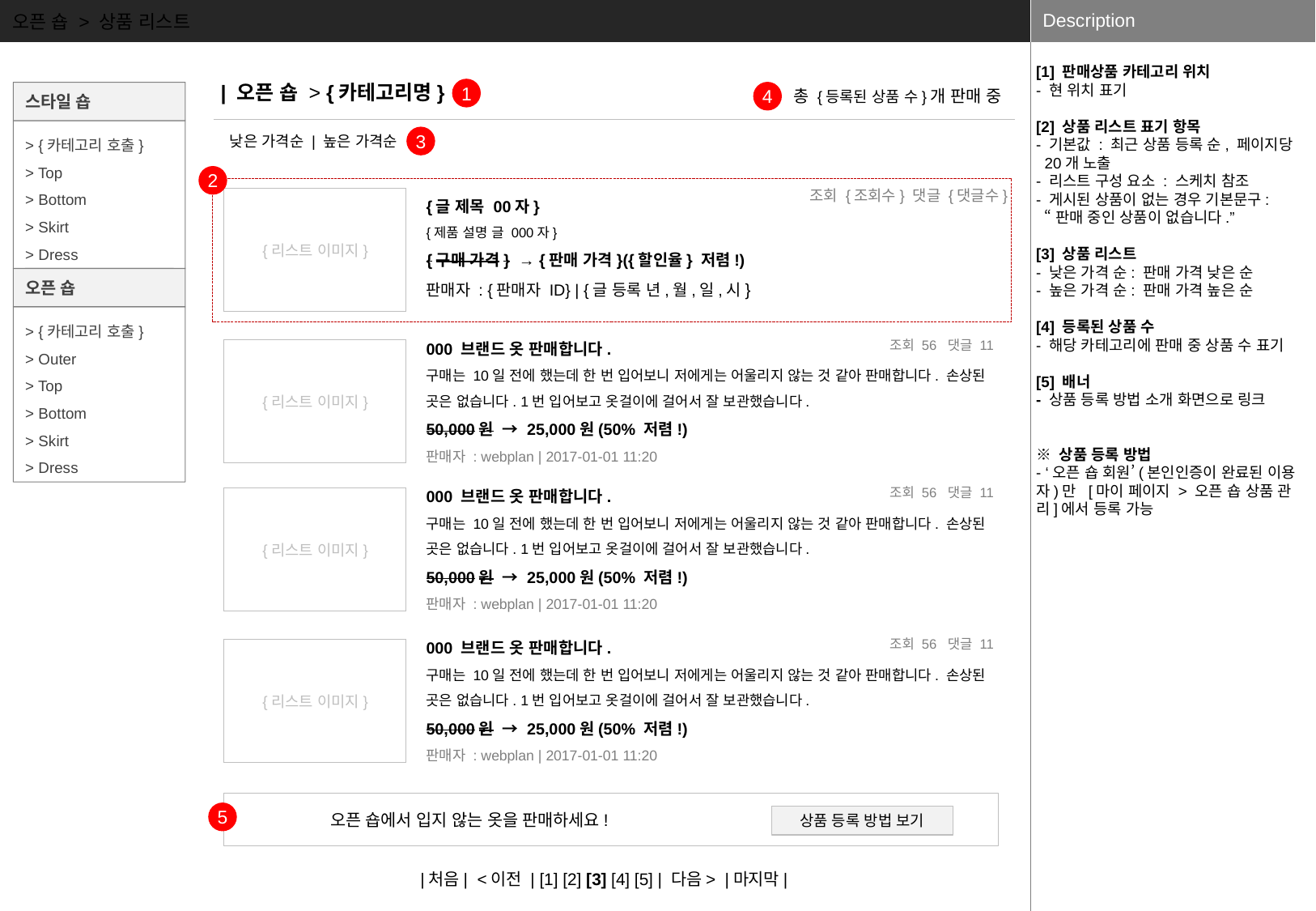

오픈 숍 > 상품 리스트

[1] 판매상품 카테고리 위치
- 현 위치 표기

[2] 상품 리스트 표기 항목
- 기본값 : 최근 상품 등록 순, 페이지당
  20개 노출
- 리스트 구성 요소 : 스케치 참조
- 게시된 상품이 없는 경우 기본문구:
  “판매 중인 상품이 없습니다.”

[3] 상품 리스트
- 낮은 가격 순: 판매 가격 낮은 순
- 높은 가격 순: 판매 가격 높은 순

[4] 등록된 상품 수
- 해당 카테고리에 판매 중 상품 수 표기

[5] 배너
- 상품 등록 방법 소개 화면으로 링크

※ 상품 등록 방법
- ‘오픈 숍 회원’(본인인증이 완료된 이용자)만  [마이 페이지 > 오픈 숍 상품 관리]에서 등록 가능
| 오픈 숍 > {카테고리명}
1
총 {등록된 상품 수}개 판매 중
4
스타일 숍
> {카테고리 호출}
> Top
> Bottom
> Skirt
> Dress
낮은 가격순 | 높은 가격순
3
2

조회 {조회수} 댓글 {댓글수}
{글 제목 00자}
{제품 설명 글 000자}
{구매 가격}  → {판매 가격}({할인율} 저렴!)
판매자 : {판매자 ID} | {글 등록 년,월,일,시}
|  |
| --- |
{리스트 이미지}
오픈 숍
> {카테고리 호출}
> Outer
> Top
> Bottom
> Skirt
> Dress
000 브랜드 옷 판매합니다.
구매는 10일 전에 했는데 한 번 입어보니 저에게는 어울리지 않는 것 같아 판매합니다. 손상된 곳은 없습니다. 1번 입어보고 옷걸이에 걸어서 잘 보관했습니다.
50,000원  → 25,000원(50% 저렴!)
판매자 : webplan | 2017-01-01 11:20
조회 56  댓글 11
|  |
| --- |
{리스트 이미지}
000 브랜드 옷 판매합니다.
구매는 10일 전에 했는데 한 번 입어보니 저에게는 어울리지 않는 것 같아 판매합니다. 손상된 곳은 없습니다. 1번 입어보고 옷걸이에 걸어서 잘 보관했습니다.
50,000원  → 25,000원(50% 저렴!)
판매자 : webplan | 2017-01-01 11:20
조회 56  댓글 11
|  |
| --- |
{리스트 이미지}
000 브랜드 옷 판매합니다.
구매는 10일 전에 했는데 한 번 입어보니 저에게는 어울리지 않는 것 같아 판매합니다. 손상된 곳은 없습니다. 1번 입어보고 옷걸이에 걸어서 잘 보관했습니다.
50,000원  → 25,000원(50% 저렴!)
판매자 : webplan | 2017-01-01 11:20
조회 56  댓글 11
|  |
| --- |
{리스트 이미지}
                     오픈 숍에서 입지 않는 옷을 판매하세요!
5
상품 등록 방법 보기
|처음|  <이전 | [1] [2] [3] [4] [5] | 다음>  |마지막|